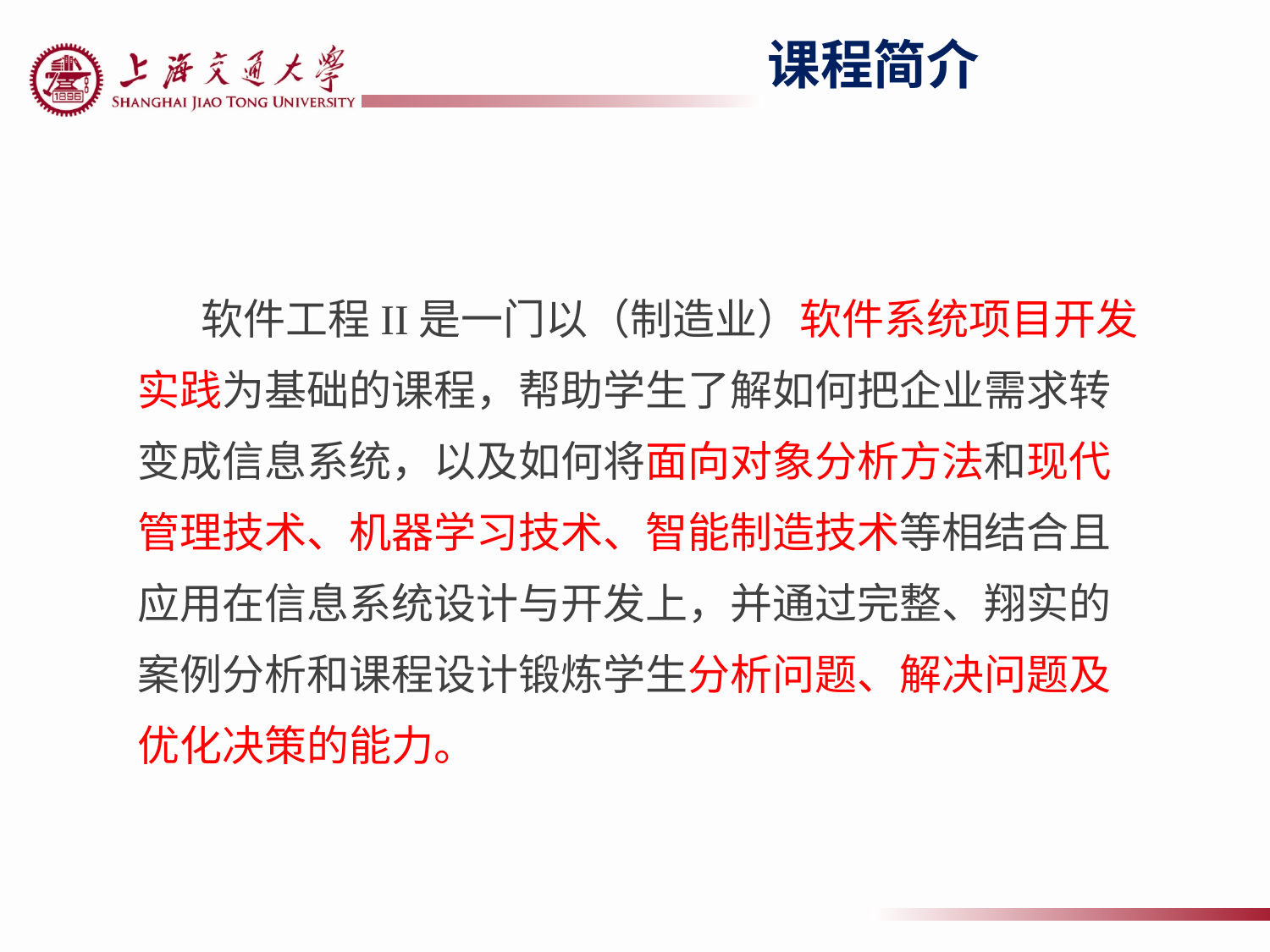

课程简介
软件工程II是一门以（制造业）软件系统项目开发实践为基础的课程，帮助学生了解如何把企业需求转变成信息系统，以及如何将面向对象分析方法和现代管理技术、机器学习技术、智能制造技术等相结合且应用在信息系统设计与开发上，并通过完整、翔实的案例分析和课程设计锻炼学生分析问题、解决问题及优化决策的能力。